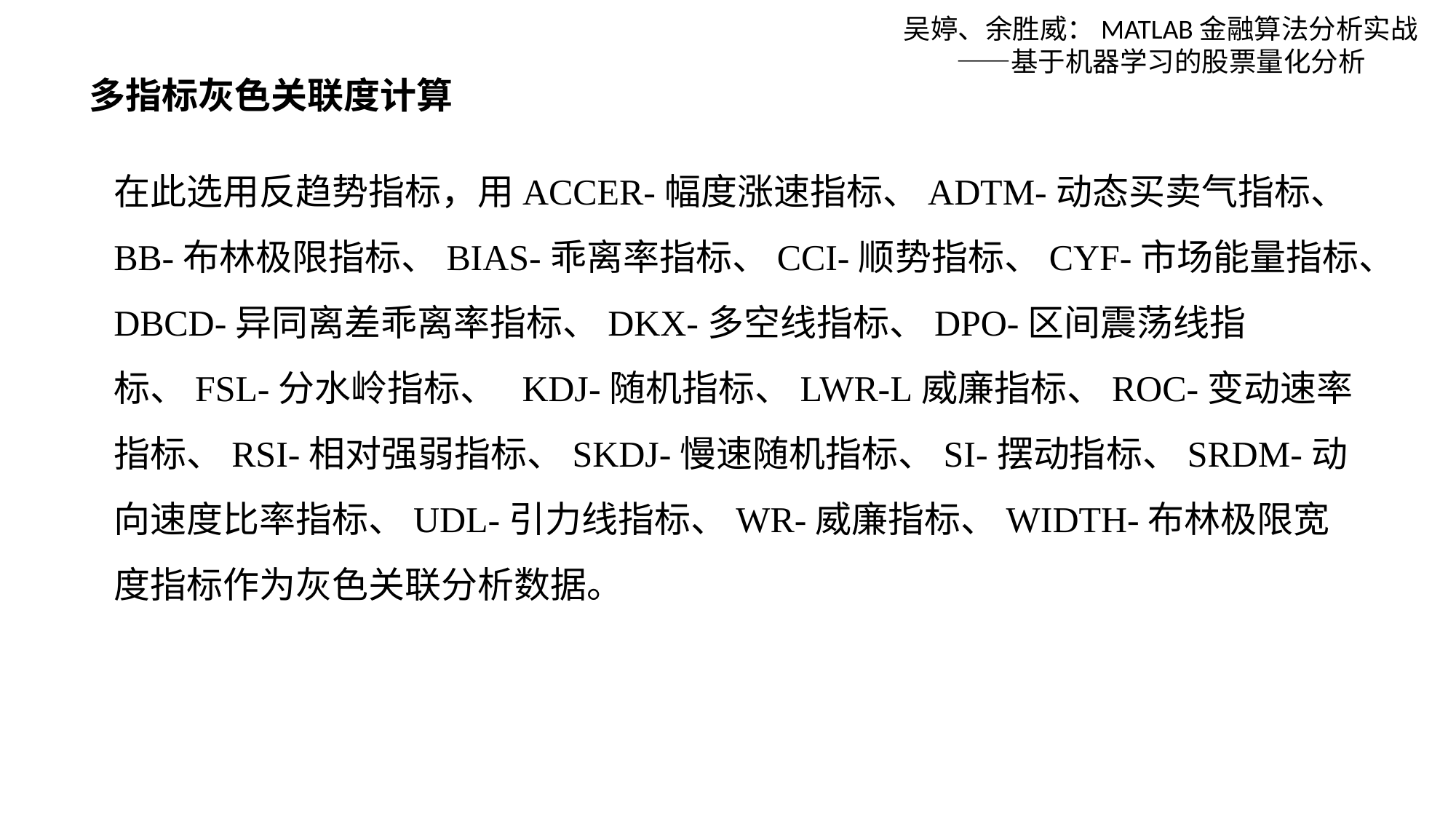

吴婷、余胜威：MATLAB金融算法分析实战——基于机器学习的股票量化分析
多指标灰色关联度计算
在此选用反趋势指标，用ACCER-幅度涨速指标、ADTM-动态买卖气指标、BB-布林极限指标、BIAS-乖离率指标、CCI-顺势指标、CYF-市场能量指标、DBCD-异同离差乖离率指标、DKX-多空线指标、DPO-区间震荡线指标、FSL-分水岭指标、  KDJ-随机指标、LWR-L威廉指标、ROC-变动速率指标、RSI-相对强弱指标、SKDJ-慢速随机指标、SI-摆动指标、SRDM-动向速度比率指标、UDL-引力线指标、WR-威廉指标、WIDTH-布林极限宽度指标作为灰色关联分析数据。